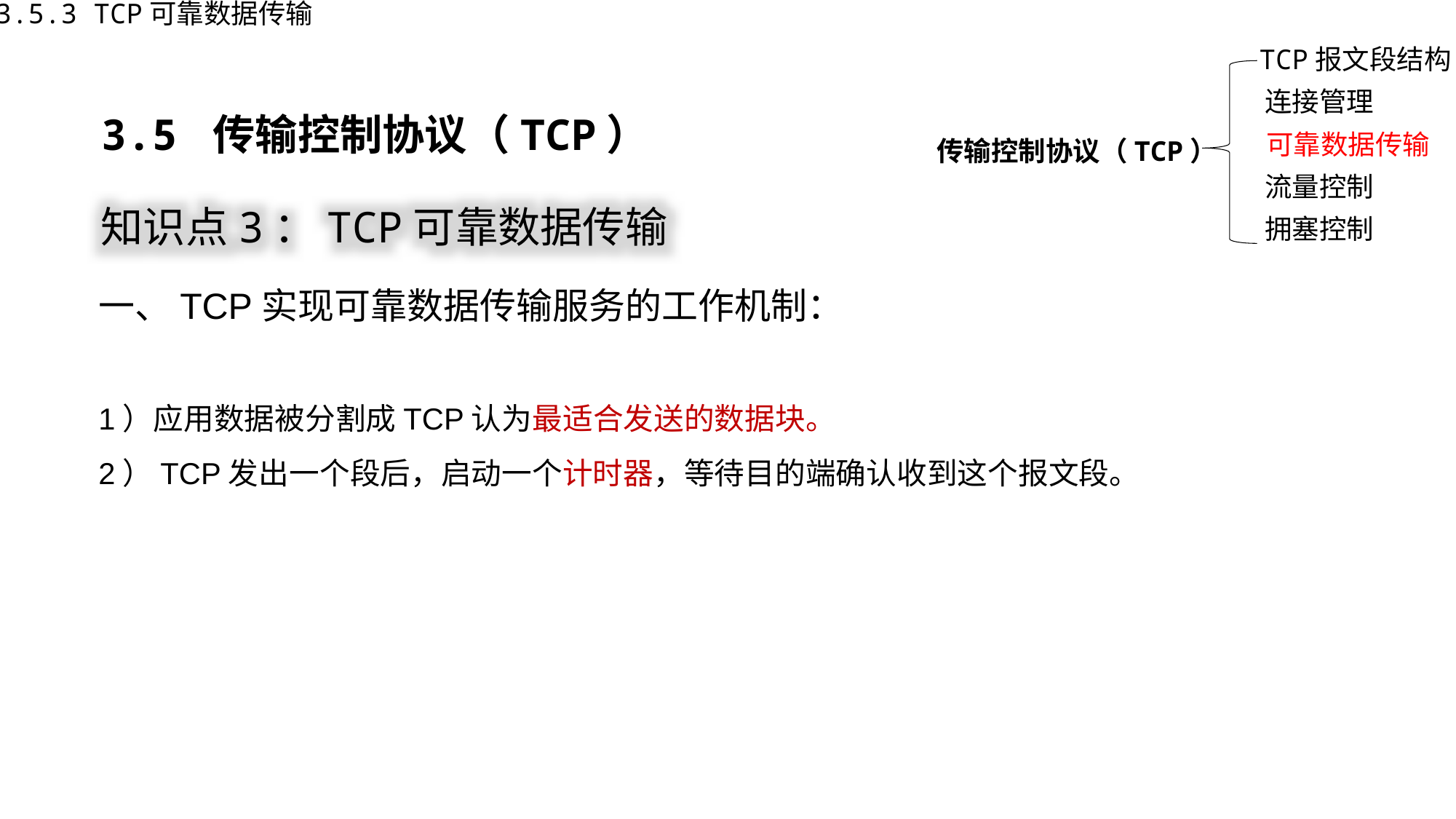

3.5.3 TCP可靠数据传输
TCP报文段结构

连接管理
传输控制协议（TCP）
可靠数据传输
流量控制
拥塞控制
3.5 传输控制协议（TCP）
知识点3：TCP可靠数据传输
一、TCP实现可靠数据传输服务的工作机制：

1）应用数据被分割成TCP认为最适合发送的数据块。
2）TCP发出一个段后，启动一个计时器，等待目的端确认收到这个报文段。